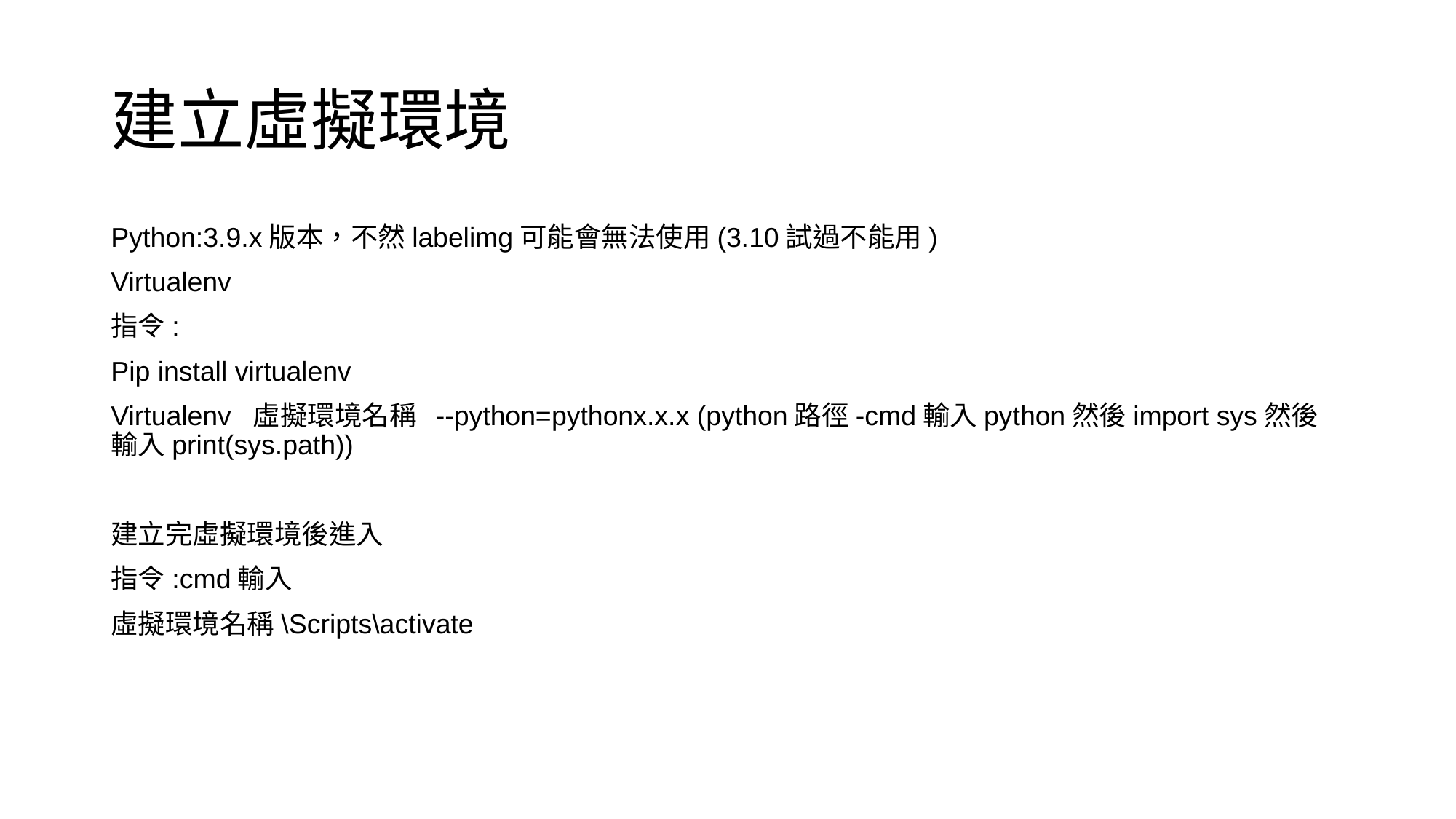

# 建立虛擬環境
Python:3.9.x版本，不然labelimg可能會無法使用(3.10試過不能用)
Virtualenv
指令:
Pip install virtualenv
Virtualenv  虛擬環境名稱  --python=pythonx.x.x (python路徑-cmd輸入python然後import sys然後輸入print(sys.path))

建立完虛擬環境後進入
指令:cmd輸入
虛擬環境名稱\Scripts\activate